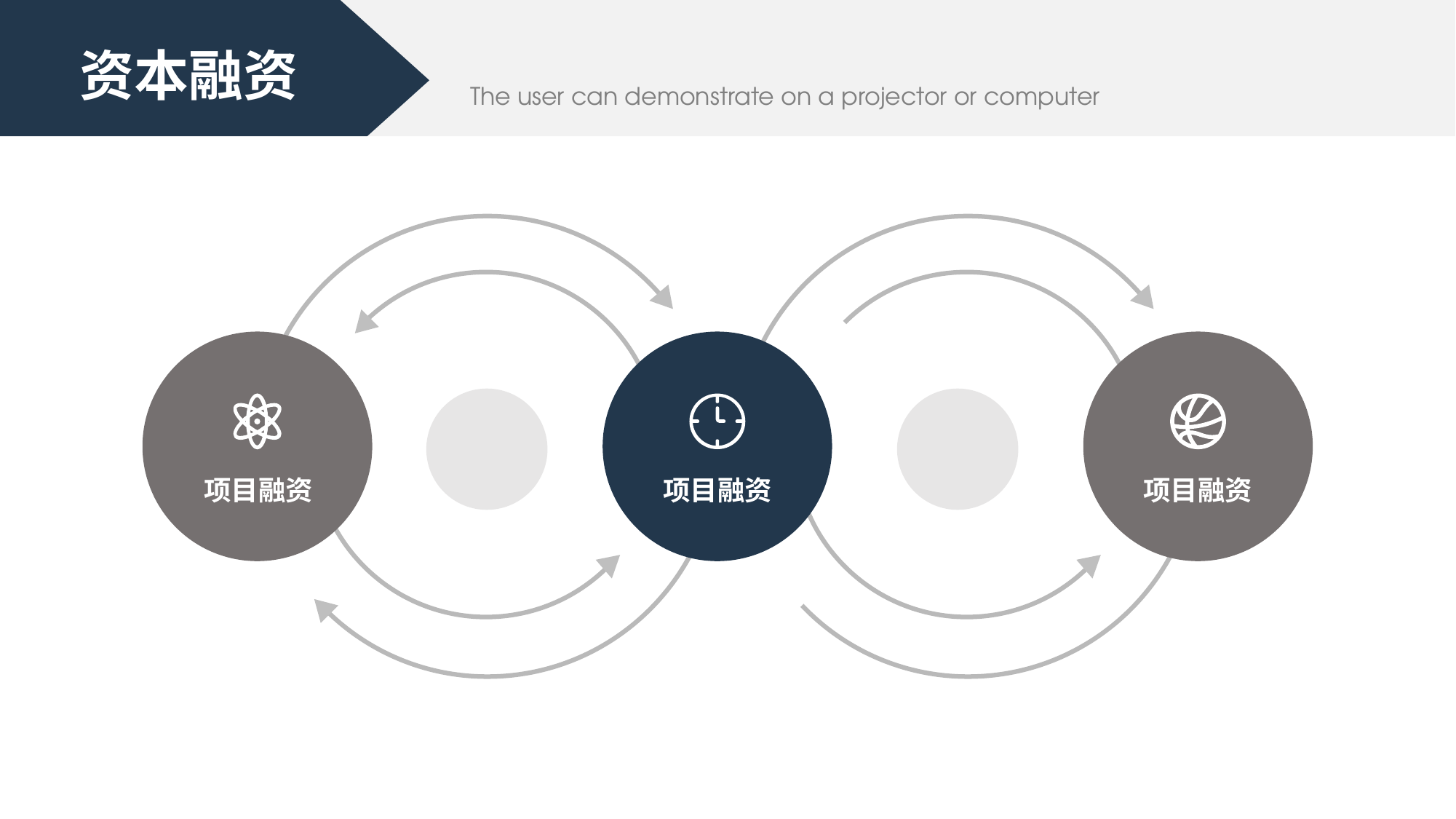

资本融资
The user can demonstrate on a projector or computer

项目融资
项目融资
项目融资